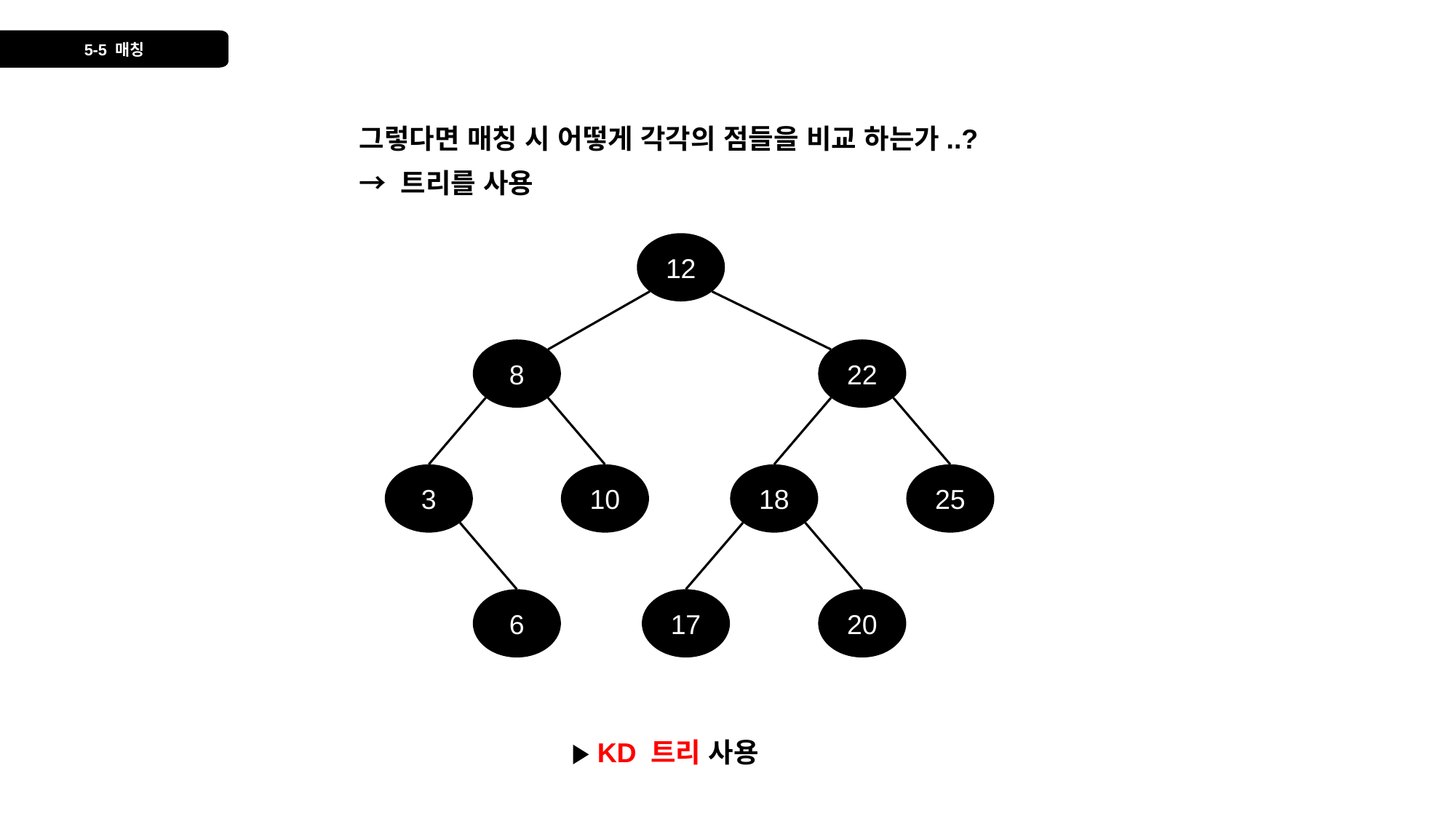

5-5 매칭
그렇다면 매칭 시 어떻게 각각의 점들을 비교 하는가..?
→ 트리를 사용
12
8
22
3
10
18
25
6
17
20
▶ KD 트리 사용